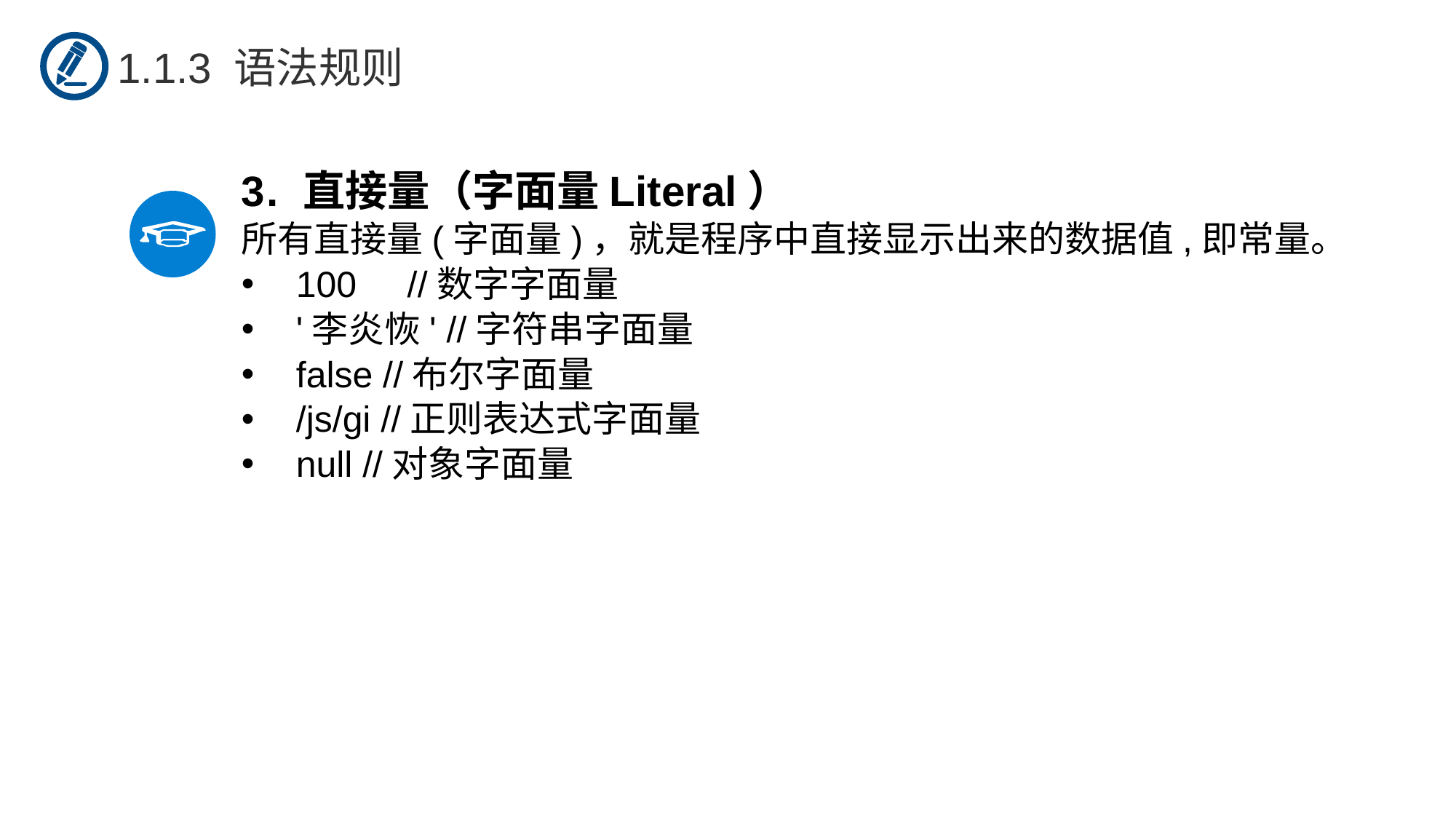

1.1.3 语法规则
直接量（字面量Literal）
所有直接量(字面量)，就是程序中直接显示出来的数据值,即常量。
100     //数字字面量
'李炎恢' //字符串字面量
false //布尔字面量
/js/gi //正则表达式字面量
null //对象字面量